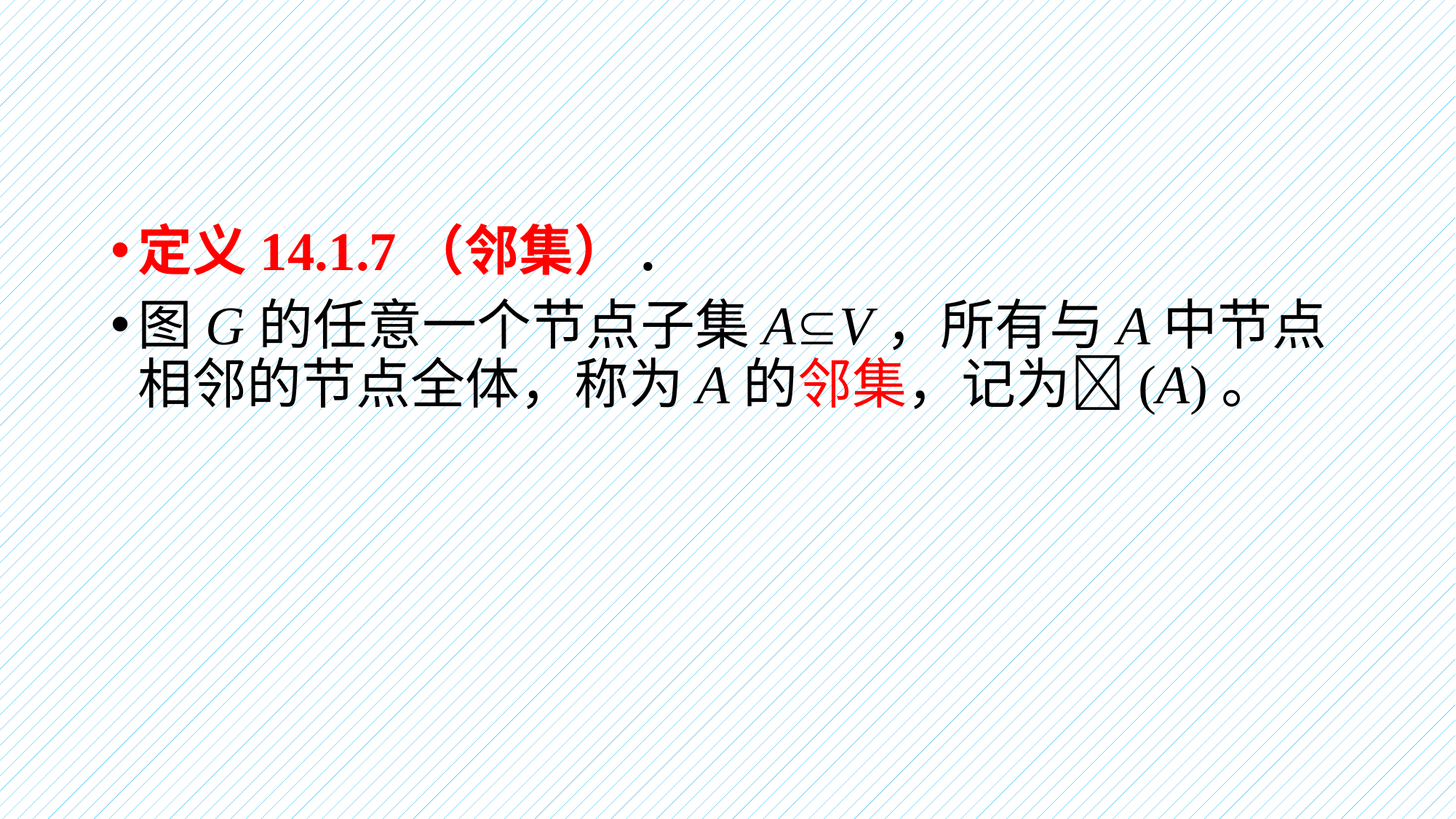

#
定义14.1.7（邻集）.
图G的任意一个节点子集A⊆V，所有与A中节点相邻的节点全体，称为A的邻集，记为Γ(A)。